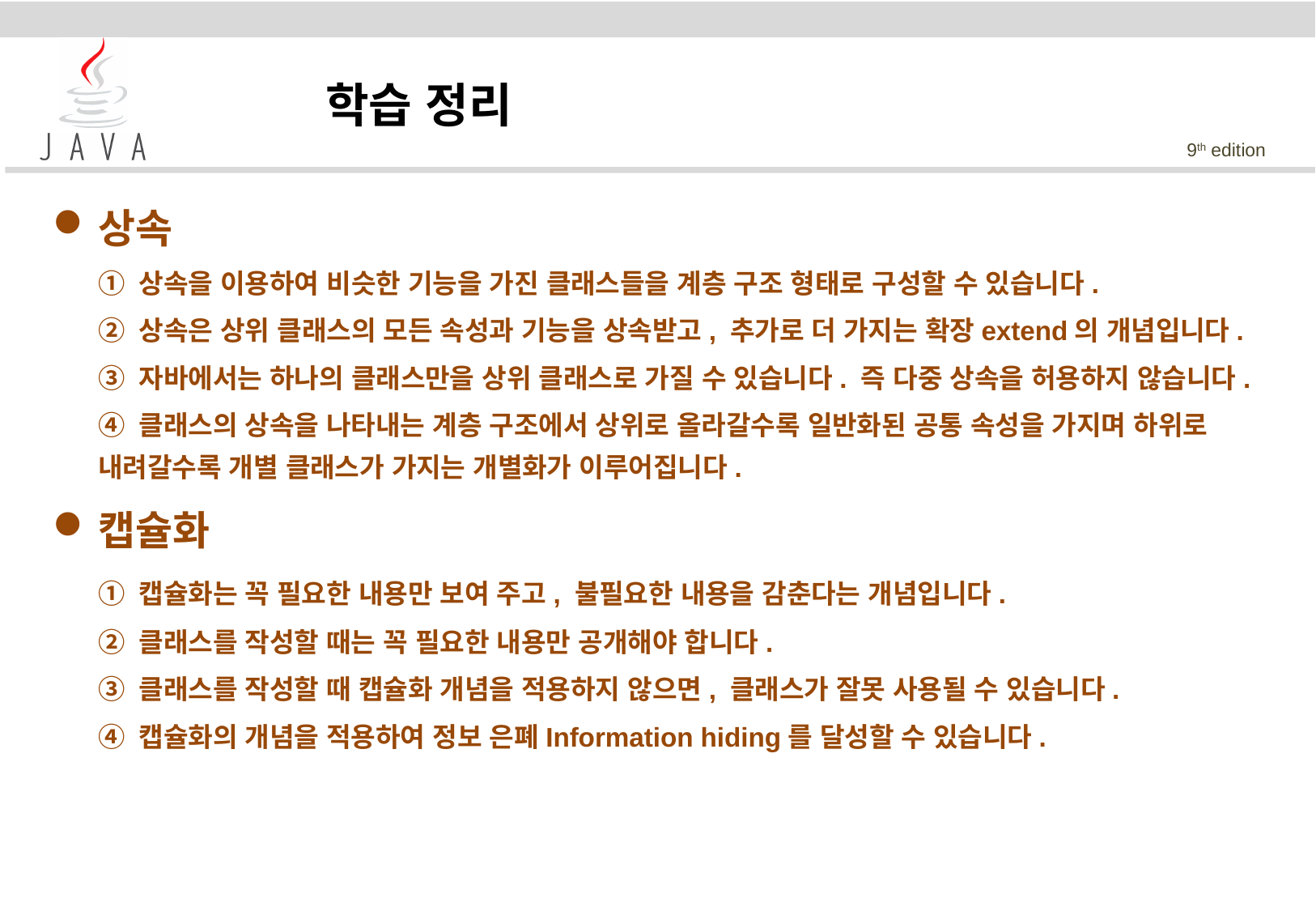

학습 정리
상속
	① 상속을 이용하여 비슷한 기능을 가진 클래스들을 계층 구조 형태로 구성할 수 있습니다.
	② 상속은 상위 클래스의 모든 속성과 기능을 상속받고, 추가로 더 가지는 확장extend의 개념입니다.
	③ 자바에서는 하나의 클래스만을 상위 클래스로 가질 수 있습니다. 즉 다중 상속을 허용하지 않습니다.
	④ 클래스의 상속을 나타내는 계층 구조에서 상위로 올라갈수록 일반화된 공통 속성을 가지며 하위로 내려갈수록 개별 클래스가 가지는 개별화가 이루어집니다.
캡슐화
	① 캡슐화는 꼭 필요한 내용만 보여 주고, 불필요한 내용을 감춘다는 개념입니다.
	② 클래스를 작성할 때는 꼭 필요한 내용만 공개해야 합니다.
	③ 클래스를 작성할 때 캡슐화 개념을 적용하지 않으면, 클래스가 잘못 사용될 수 있습니다.
	④ 캡슐화의 개념을 적용하여 정보 은폐Information hiding를 달성할 수 있습니다.